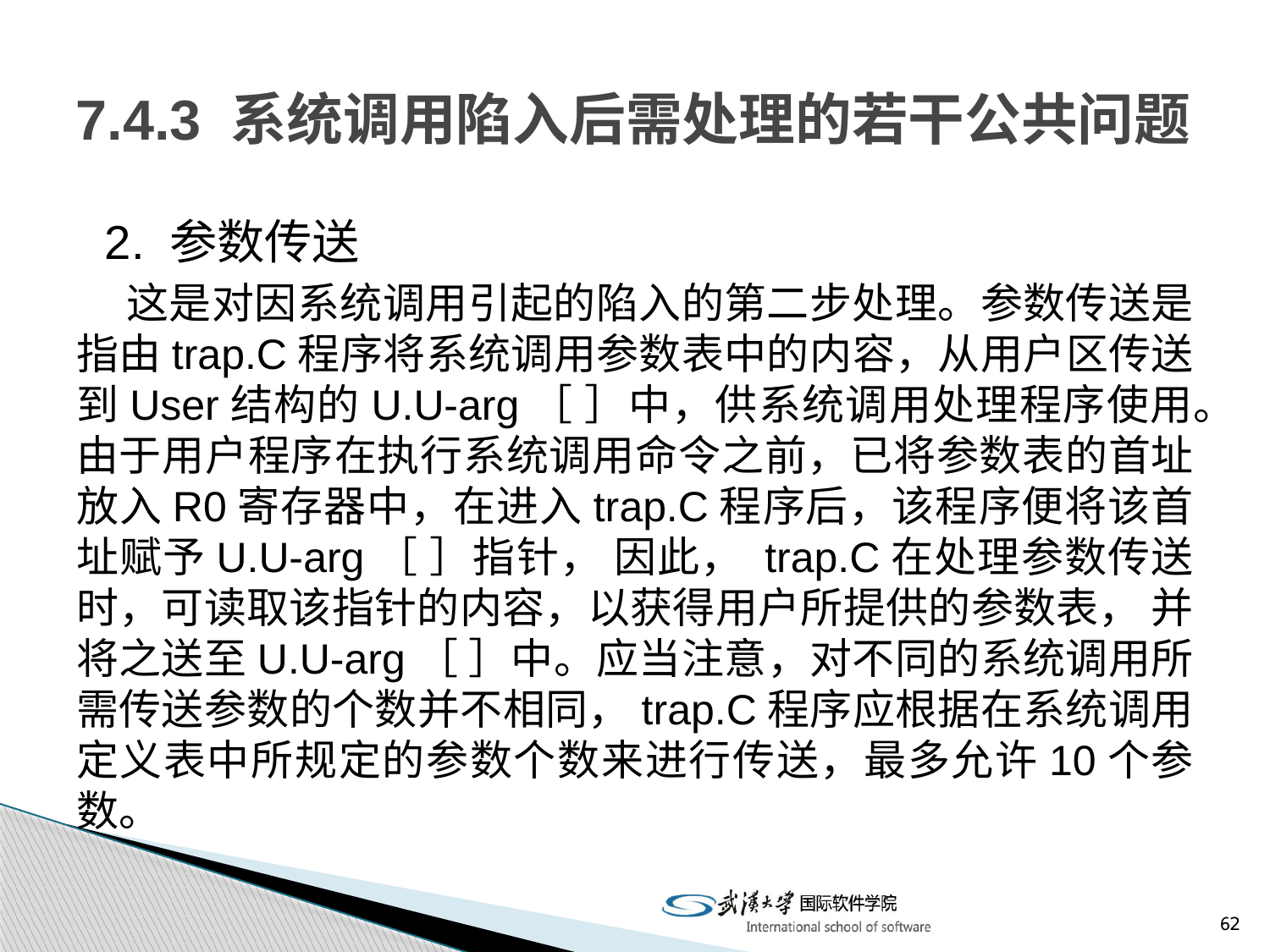

# 7.4.3 系统调用陷入后需处理的若干公共问题
 2. 参数传送
这是对因系统调用引起的陷入的第二步处理。参数传送是指由trap.C程序将系统调用参数表中的内容，从用户区传送到User结构的U.U-arg［ ］中，供系统调用处理程序使用。由于用户程序在执行系统调用命令之前，已将参数表的首址放入R0寄存器中，在进入trap.C程序后，该程序便将该首址赋予U.U-arg［ ］指针， 因此， trap.C在处理参数传送时，可读取该指针的内容，以获得用户所提供的参数表， 并将之送至U.U-arg［ ］中。应当注意，对不同的系统调用所需传送参数的个数并不相同，trap.C程序应根据在系统调用定义表中所规定的参数个数来进行传送，最多允许10个参数。
62